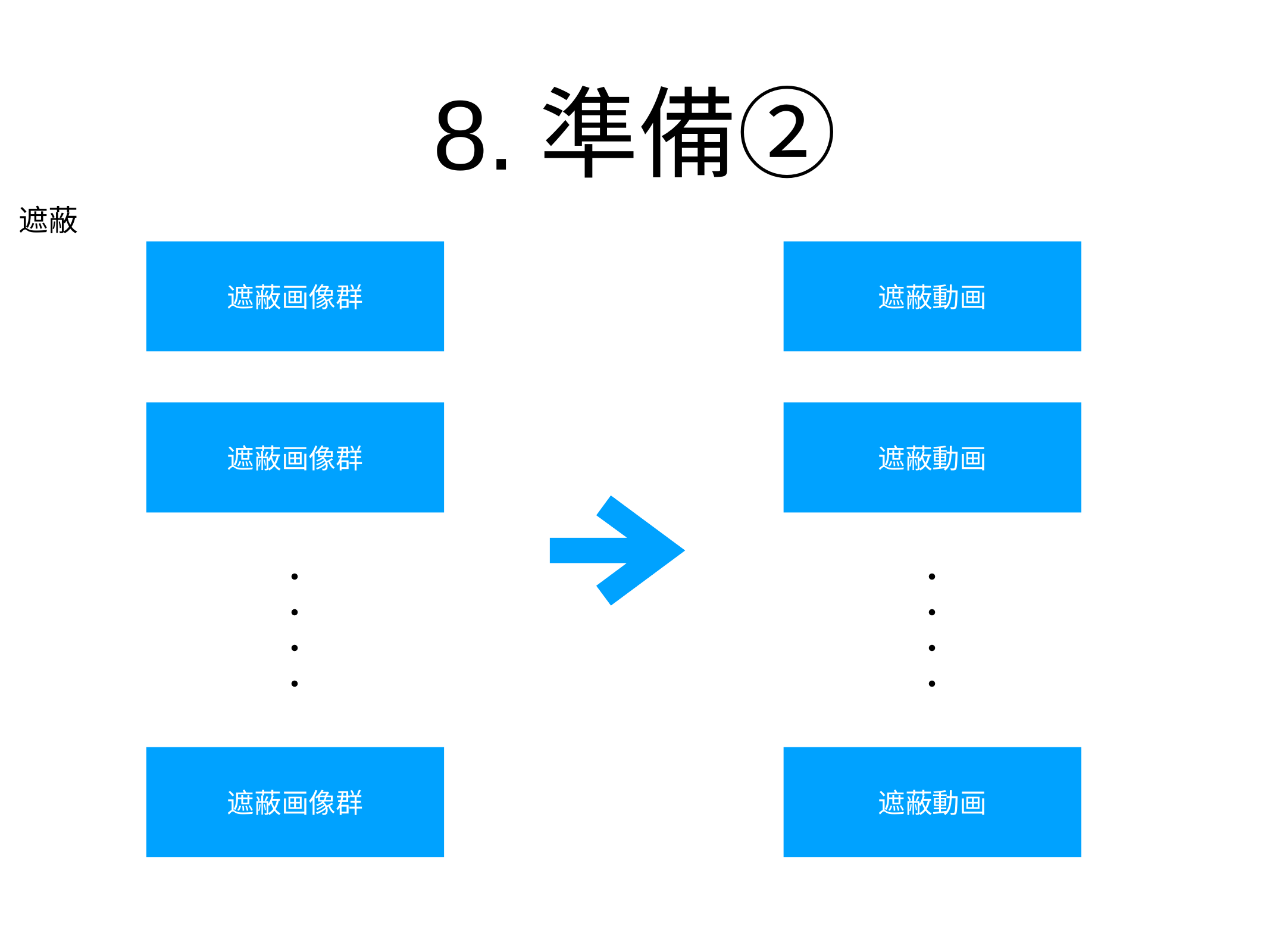

# 8.準備②
遮蔽
遮蔽画像群
遮蔽動画
遮蔽画像群
遮蔽動画

・
・
・
・
・
・
・
・
遮蔽画像群
遮蔽動画